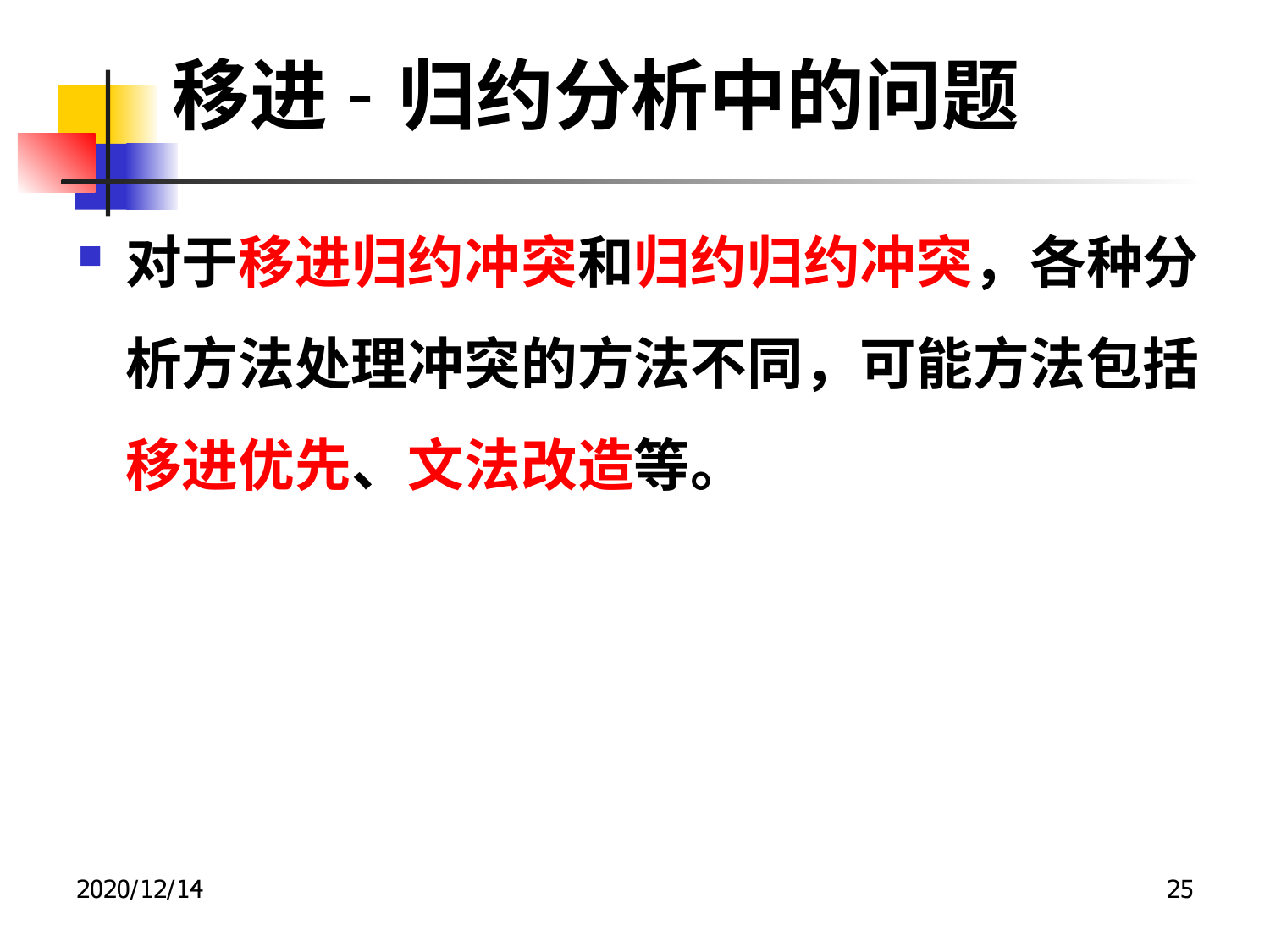

移进-归约分析中的问题
对于移进归约冲突和归约归约冲突，各种分析方法处理冲突的方法不同，可能方法包括移进优先、文法改造等。
2020/12/14
25